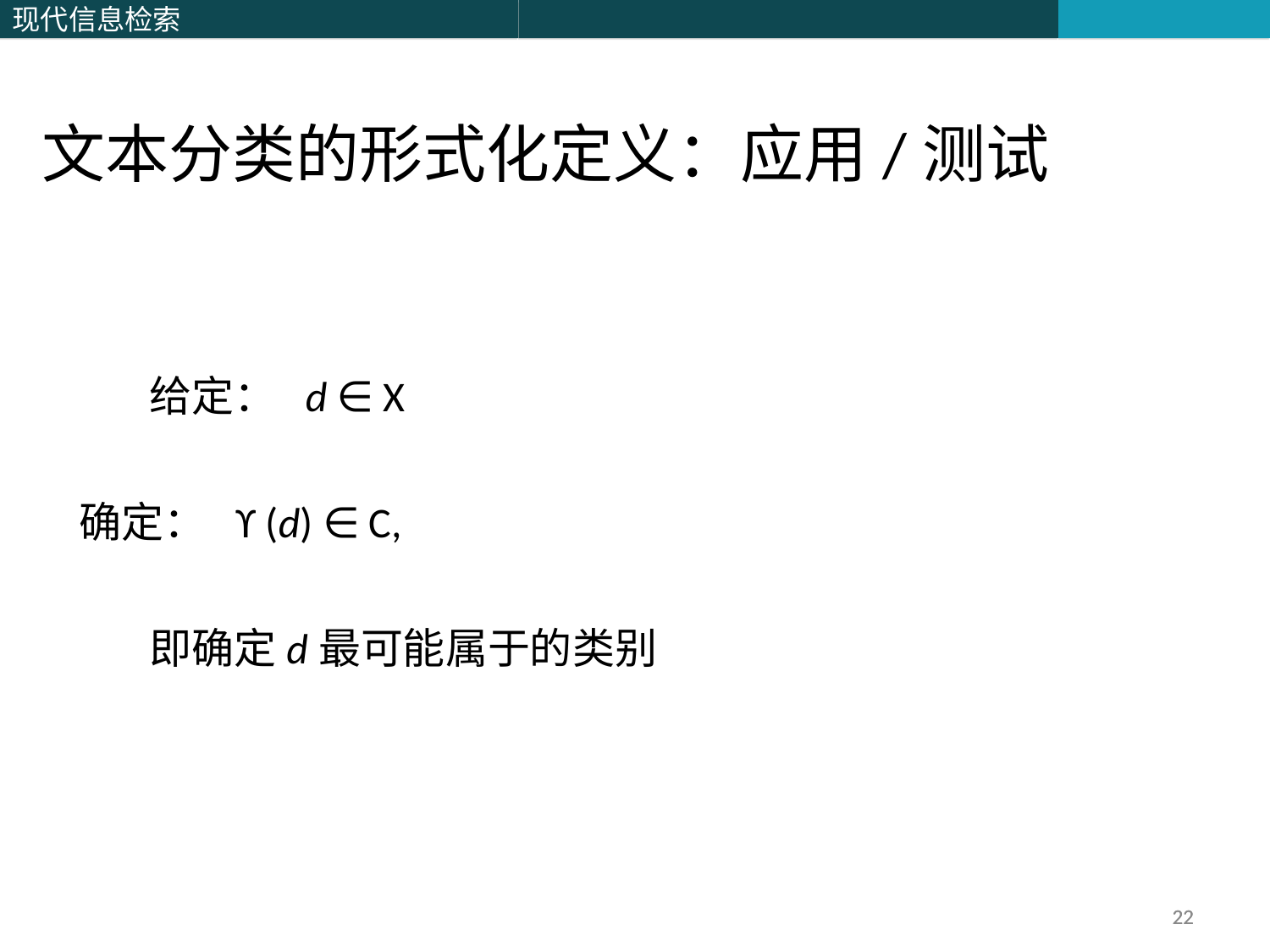

文本分类的形式化定义：应用/测试

	 给定：  d ∈ X

       确定：  ϒ (d) ∈ C,

	 即确定d最可能属于的类别

22
22